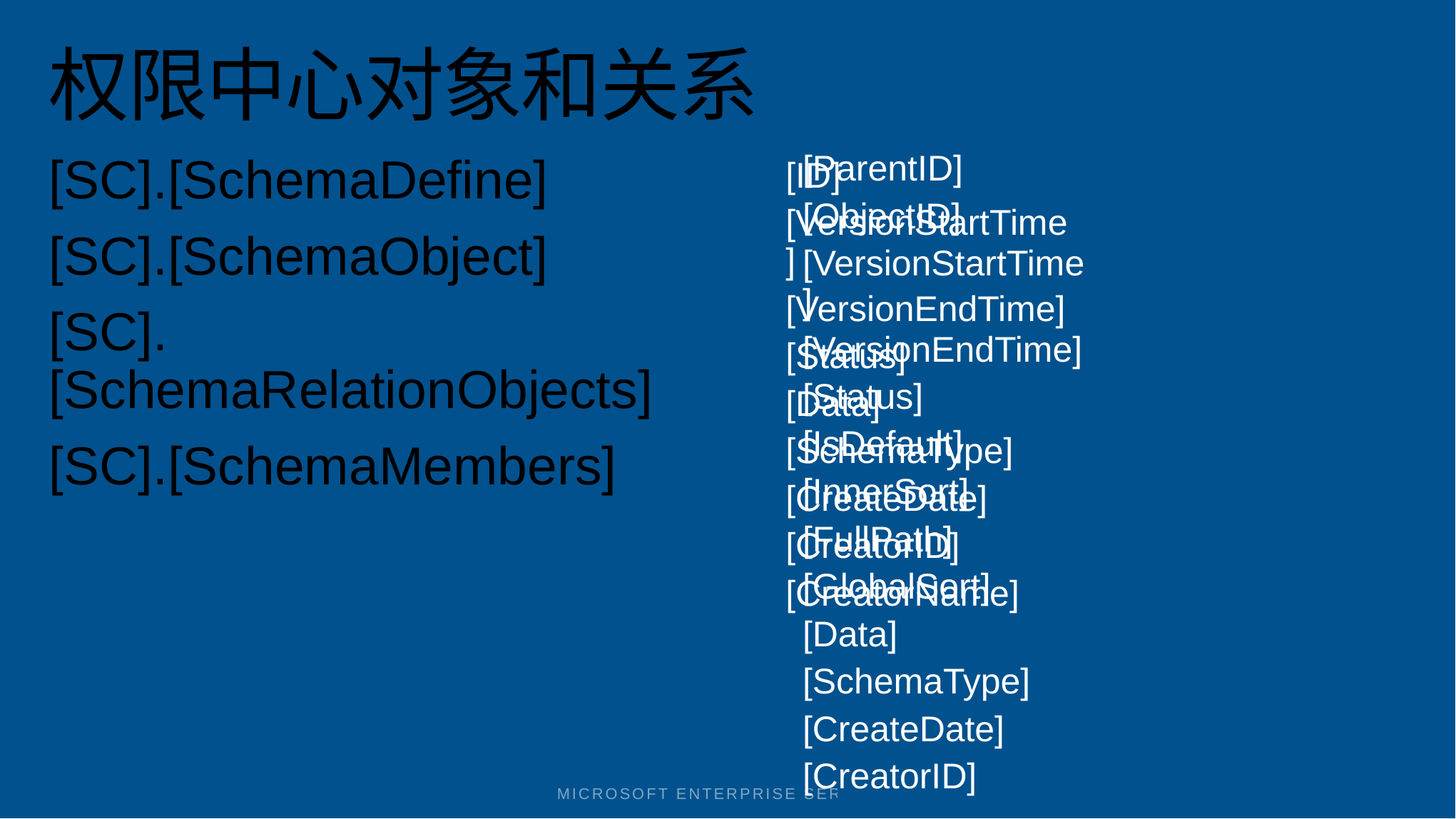

# 权限中心对象和关系
[ParentID]
[ObjectID]
[VersionStartTime]
[VersionEndTime]
[Status]
[IsDefault]
[InnerSort]
[FullPath]
[GlobalSort]
[Data]
[SchemaType]
[CreateDate]
[CreatorID]
…
[ID]
[VersionStartTime]
[VersionEndTime]
[Status]
[Data]
[SchemaType]
[CreateDate]
[CreatorID]
[CreatorName]
[SC].[SchemaDefine]
[SC].[SchemaObject]
[SC].[SchemaRelationObjects]
[SC].[SchemaMembers]